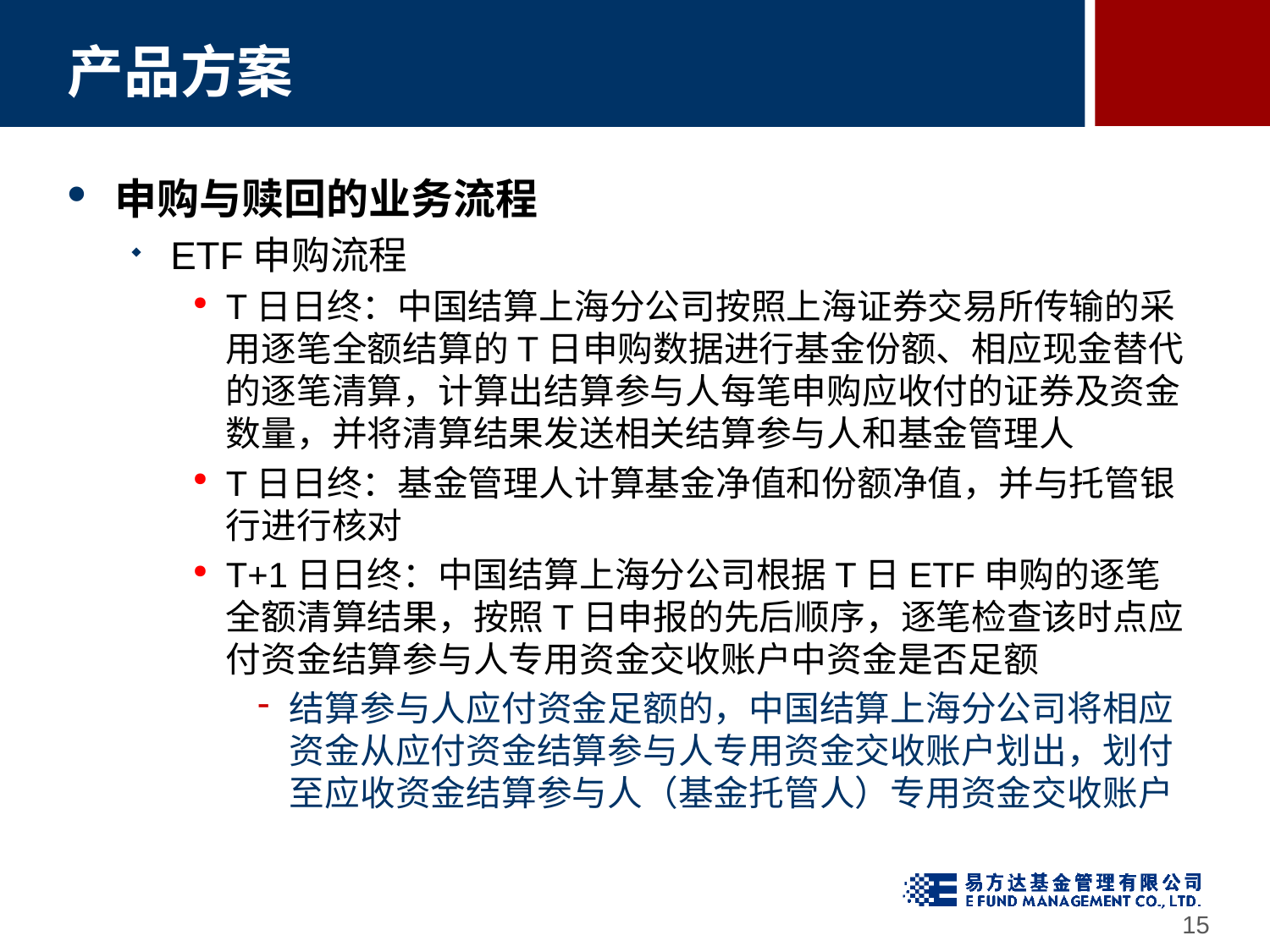

# 产品方案
申购与赎回的业务流程
ETF申购流程
T日日终：中国结算上海分公司按照上海证券交易所传输的采用逐笔全额结算的T日申购数据进行基金份额、相应现金替代的逐笔清算，计算出结算参与人每笔申购应收付的证券及资金数量，并将清算结果发送相关结算参与人和基金管理人
T日日终：基金管理人计算基金净值和份额净值，并与托管银行进行核对
T+1日日终：中国结算上海分公司根据T日ETF申购的逐笔全额清算结果，按照T日申报的先后顺序，逐笔检查该时点应付资金结算参与人专用资金交收账户中资金是否足额
结算参与人应付资金足额的，中国结算上海分公司将相应资金从应付资金结算参与人专用资金交收账户划出，划付至应收资金结算参与人（基金托管人）专用资金交收账户